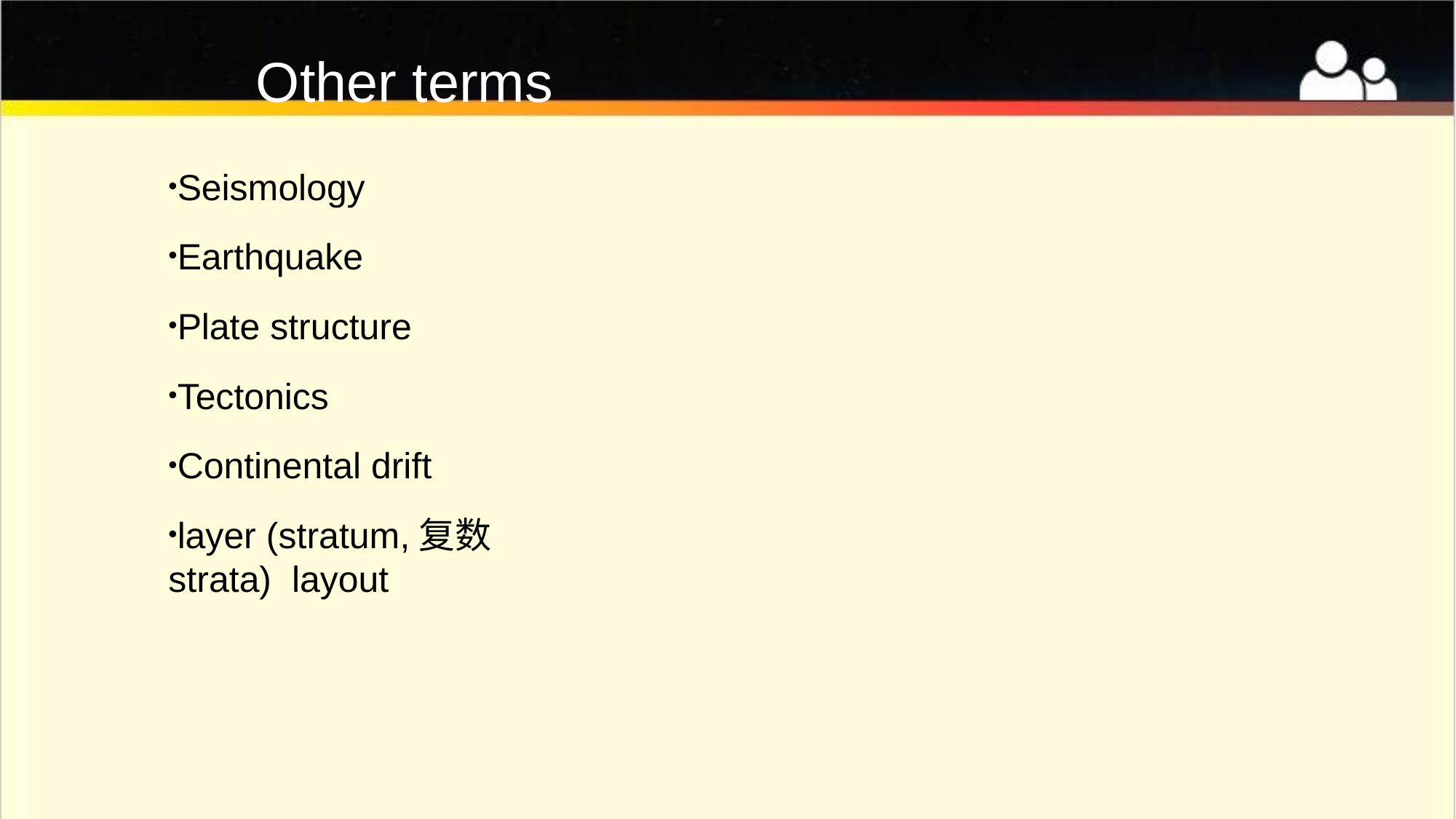

# Other terms
Seismology
Earthquake
Plate structure
Tectonics
Continental drift
layer (stratum,复数 strata)  layout